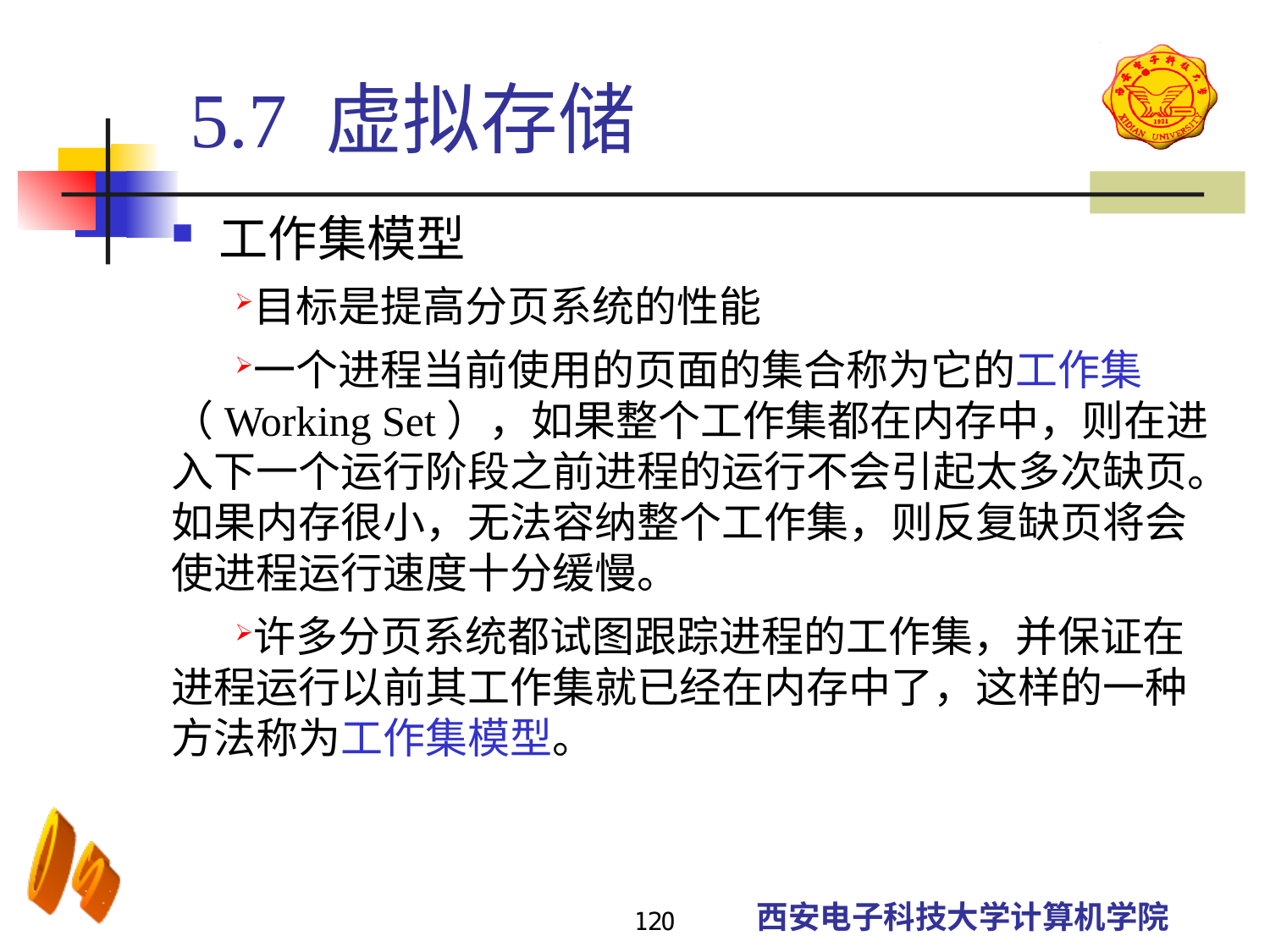

5.7 虚拟存储
工作集模型
目标是提高分页系统的性能
一个进程当前使用的页面的集合称为它的工作集（Working Set），如果整个工作集都在内存中，则在进入下一个运行阶段之前进程的运行不会引起太多次缺页。如果内存很小，无法容纳整个工作集，则反复缺页将会使进程运行速度十分缓慢。
许多分页系统都试图跟踪进程的工作集，并保证在进程运行以前其工作集就已经在内存中了，这样的一种方法称为工作集模型。
120